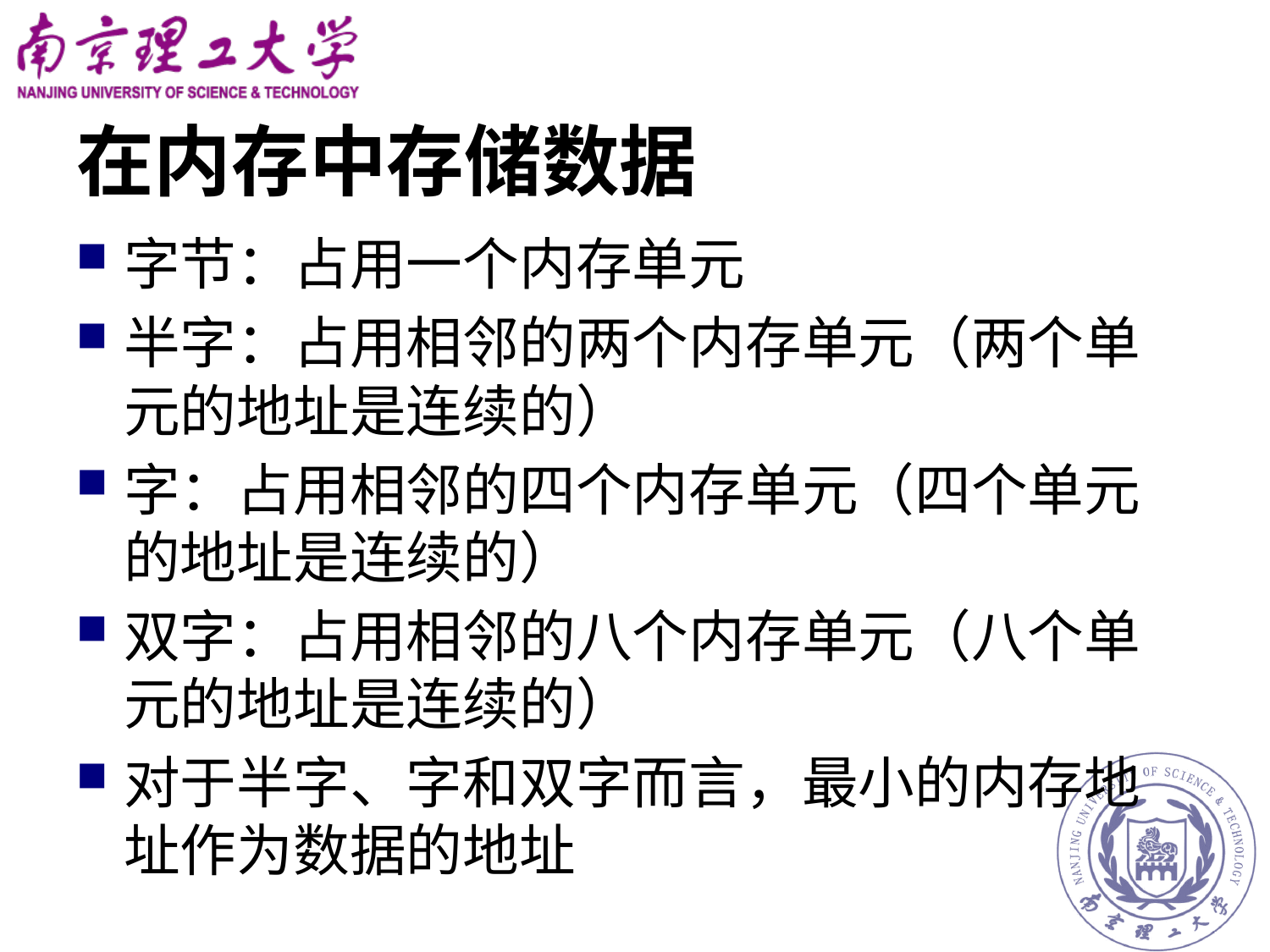

# 在内存中存储数据
字节：占用一个内存单元
半字：占用相邻的两个内存单元（两个单元的地址是连续的）
字：占用相邻的四个内存单元（四个单元的地址是连续的）
双字：占用相邻的八个内存单元（八个单元的地址是连续的）
对于半字、字和双字而言，最小的内存地址作为数据的地址